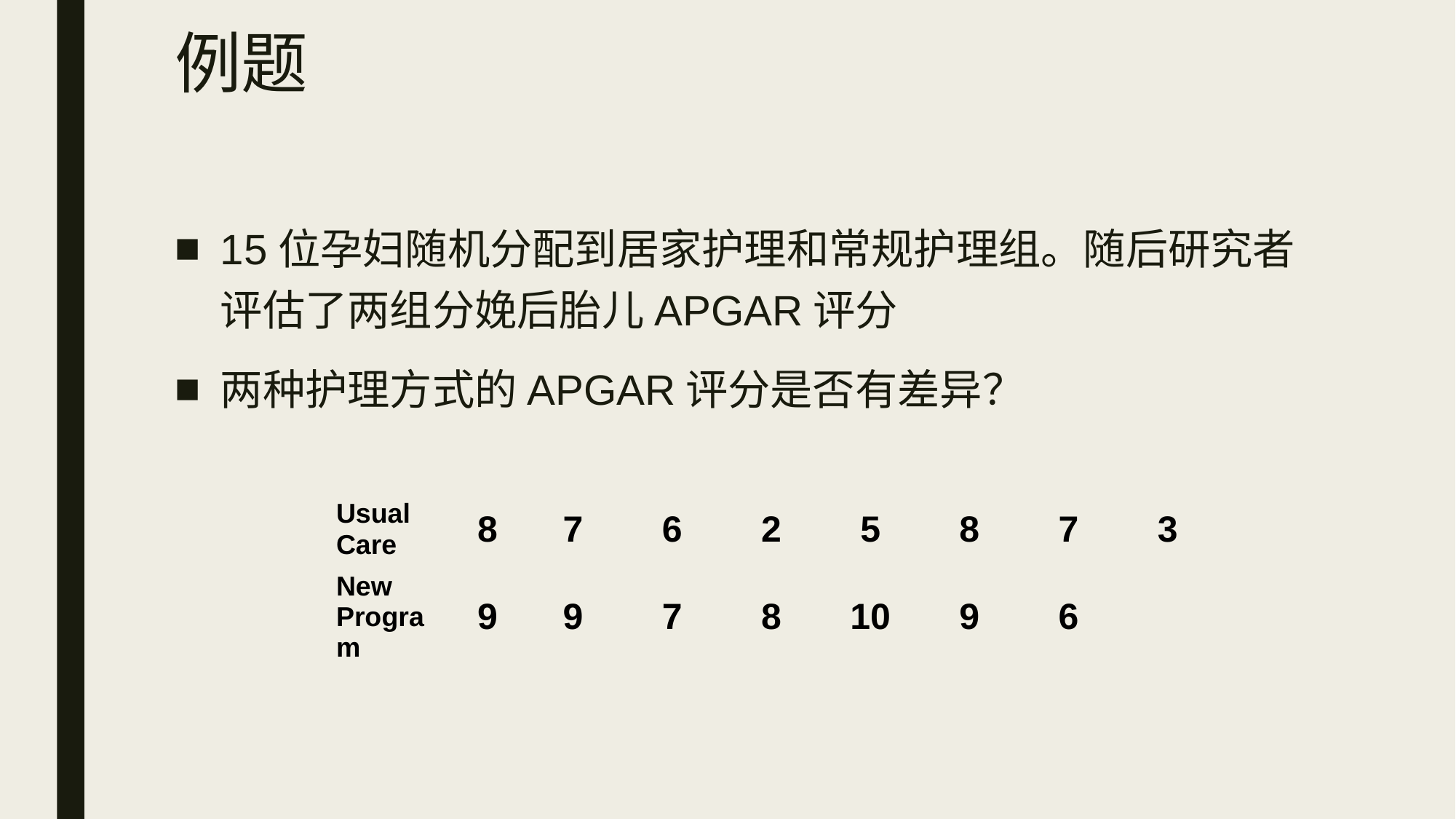

# 例题
15位孕妇随机分配到居家护理和常规护理组。随后研究者评估了两组分娩后胎儿APGAR评分
两种护理方式的APGAR评分是否有差异？
| Usual Care | 8 | 7 | 6 | 2 | 5 | 8 | 7 | 3 |
| --- | --- | --- | --- | --- | --- | --- | --- | --- |
| New Program | 9 | 9 | 7 | 8 | 10 | 9 | 6 |  |